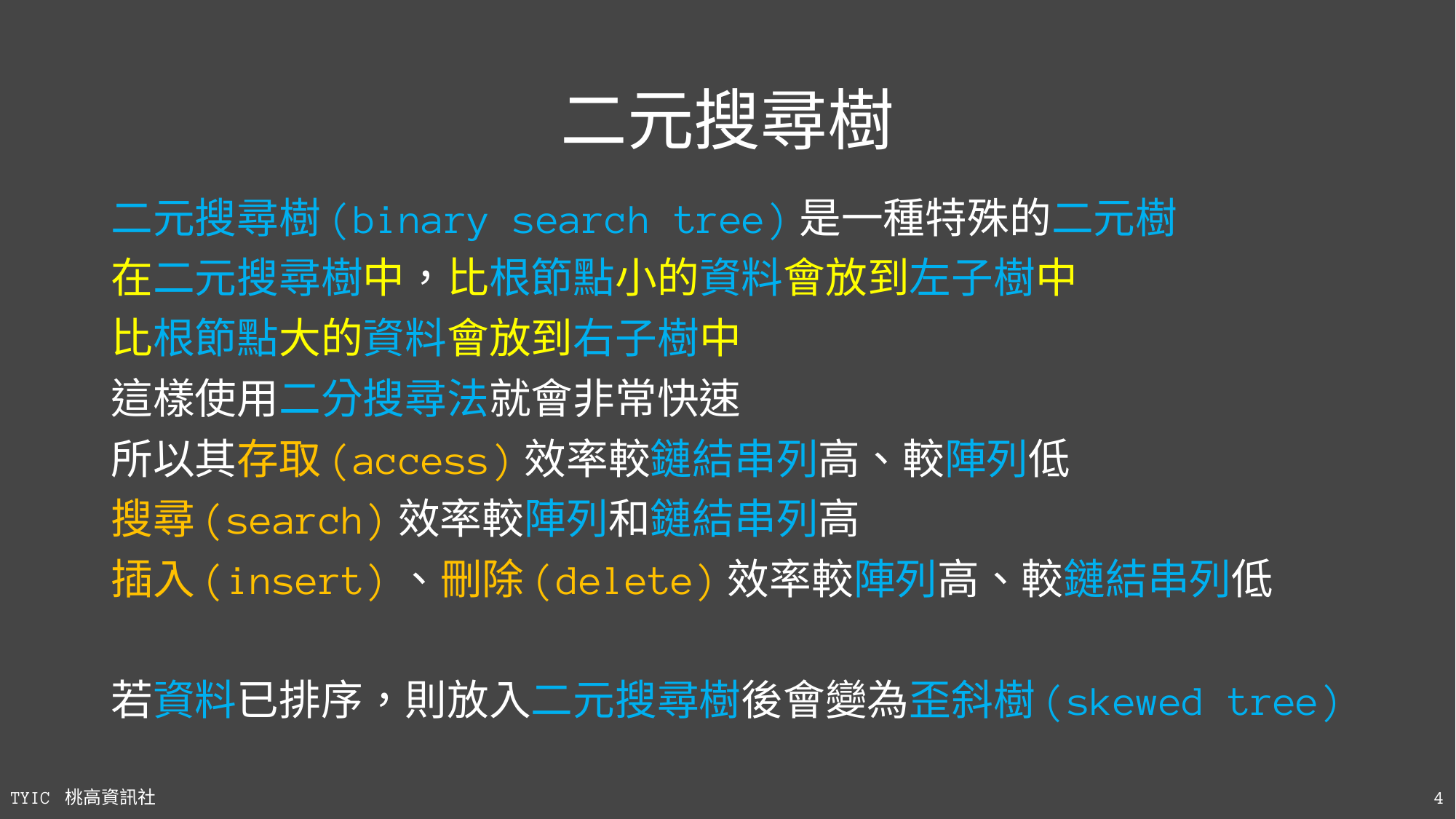

# 二元搜尋樹
二元搜尋樹(binary search tree)是一種特殊的二元樹
在二元搜尋樹中，比根節點小的資料會放到左子樹中
比根節點大的資料會放到右子樹中
這樣使用二分搜尋法就會非常快速
所以其存取(access)效率較鏈結串列高、較陣列低
搜尋(search)效率較陣列和鏈結串列高
插入(insert)、刪除(delete)效率較陣列高、較鏈結串列低

若資料已排序，則放入二元搜尋樹後會變為歪斜樹(skewed tree)